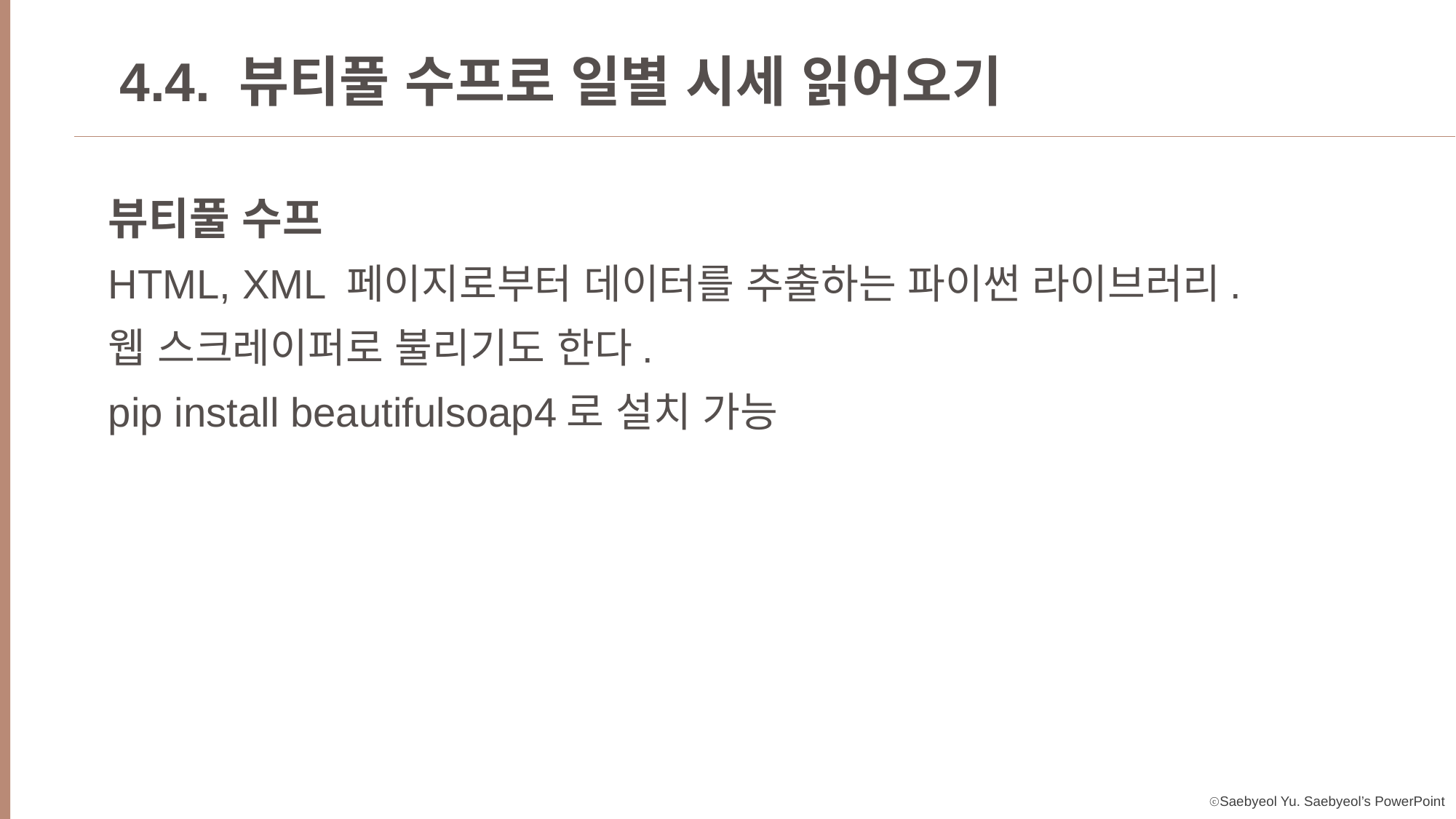

4.4. 뷰티풀 수프로 일별 시세 읽어오기

뷰티풀 수프
HTML, XML 페이지로부터 데이터를 추출하는 파이썬 라이브러리.
웹 스크레이퍼로 불리기도 한다.
pip install beautifulsoap4로 설치 가능